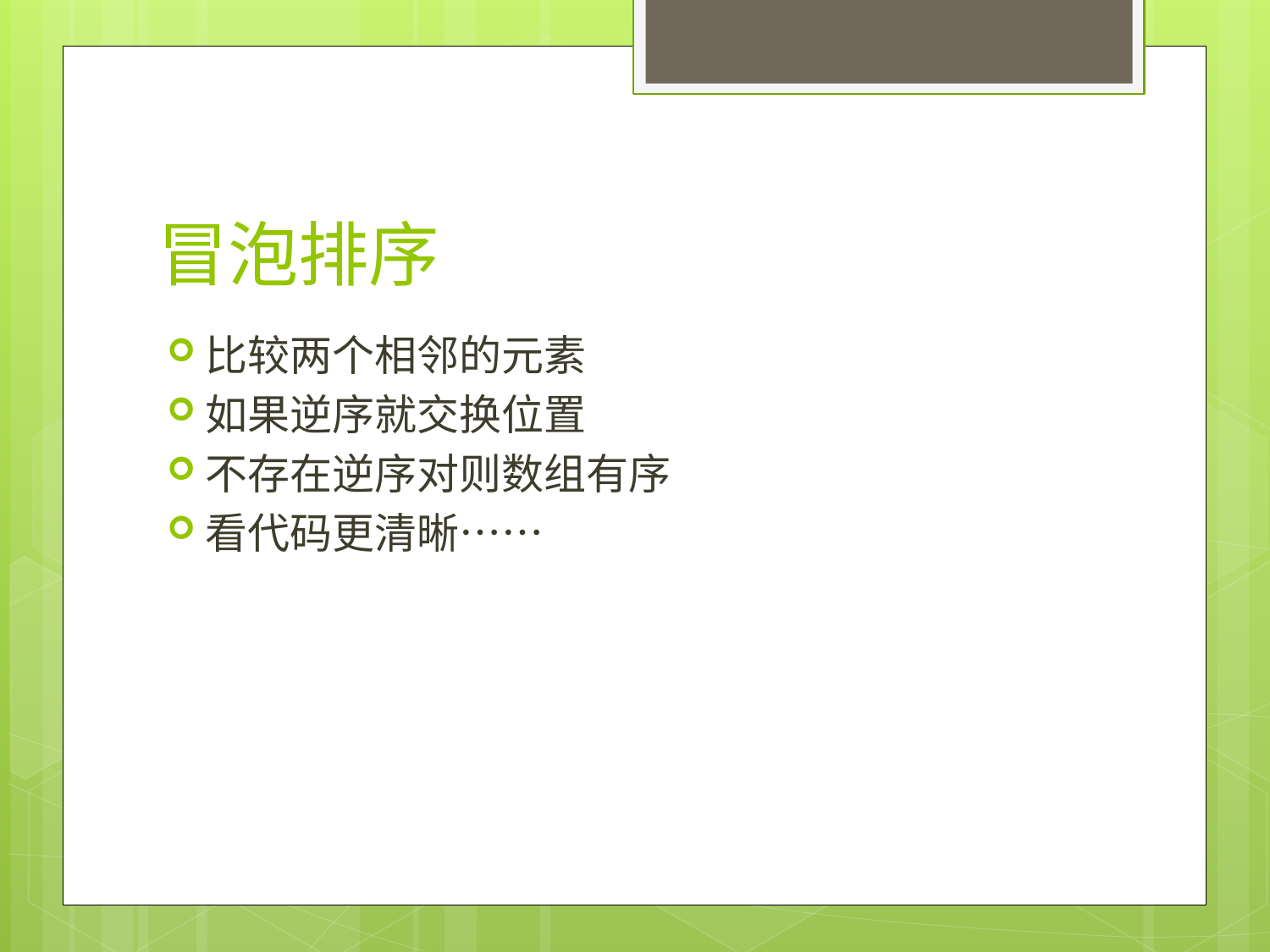

# 冒泡排序
比较两个相邻的元素
如果逆序就交换位置
不存在逆序对则数组有序
看代码更清晰……